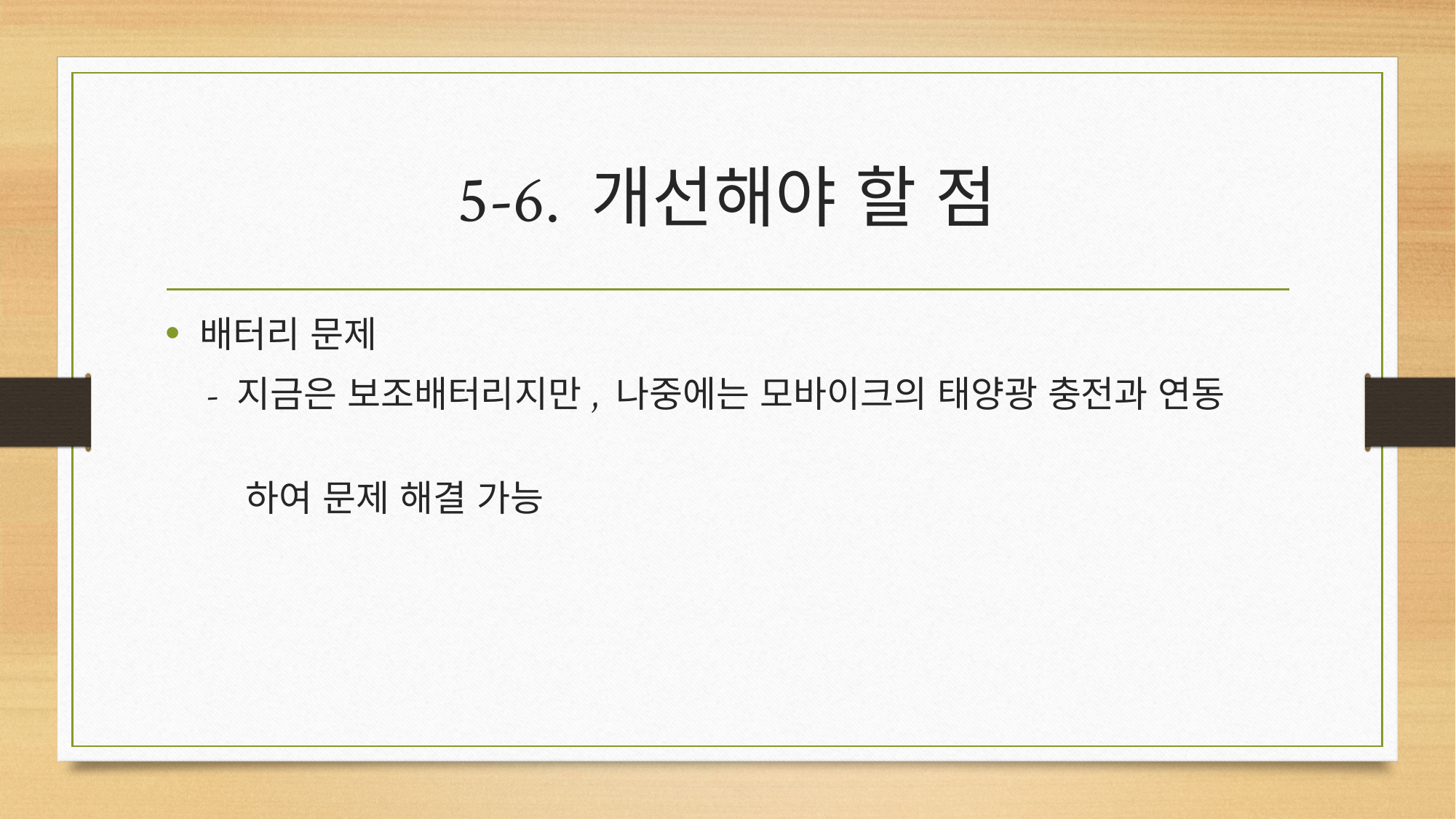

# 5-6. 개선해야 할 점
배터리 문제
     - 지금은 보조배터리지만, 나중에는 모바이크의 태양광 충전과 연동
       하여 문제 해결 가능